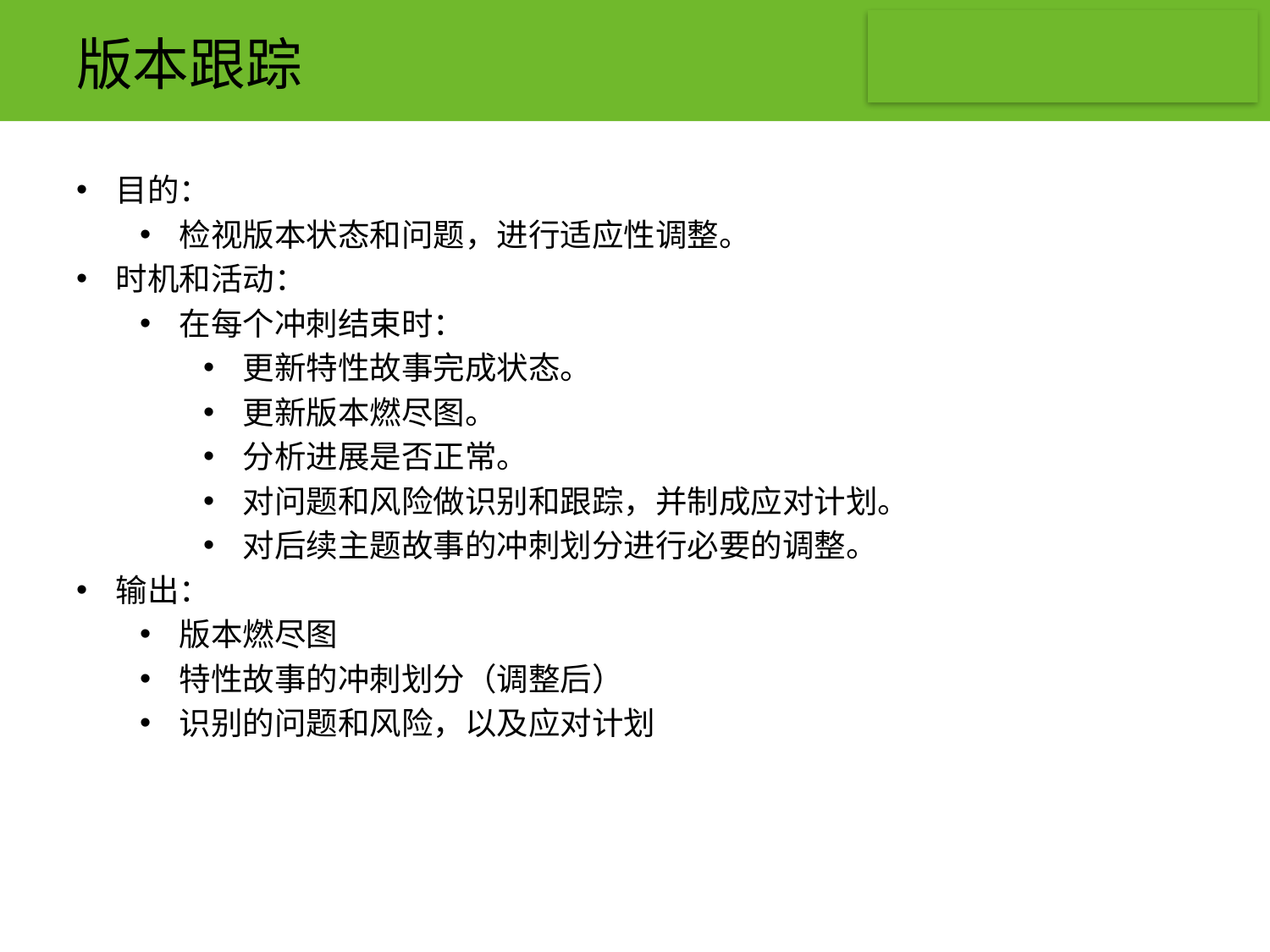

# 版本跟踪
目的：
检视版本状态和问题，进行适应性调整。
时机和活动：
在每个冲刺结束时：
更新特性故事完成状态。
更新版本燃尽图。
分析进展是否正常。
对问题和风险做识别和跟踪，并制成应对计划。
对后续主题故事的冲刺划分进行必要的调整。
输出：
版本燃尽图
特性故事的冲刺划分（调整后）
识别的问题和风险，以及应对计划